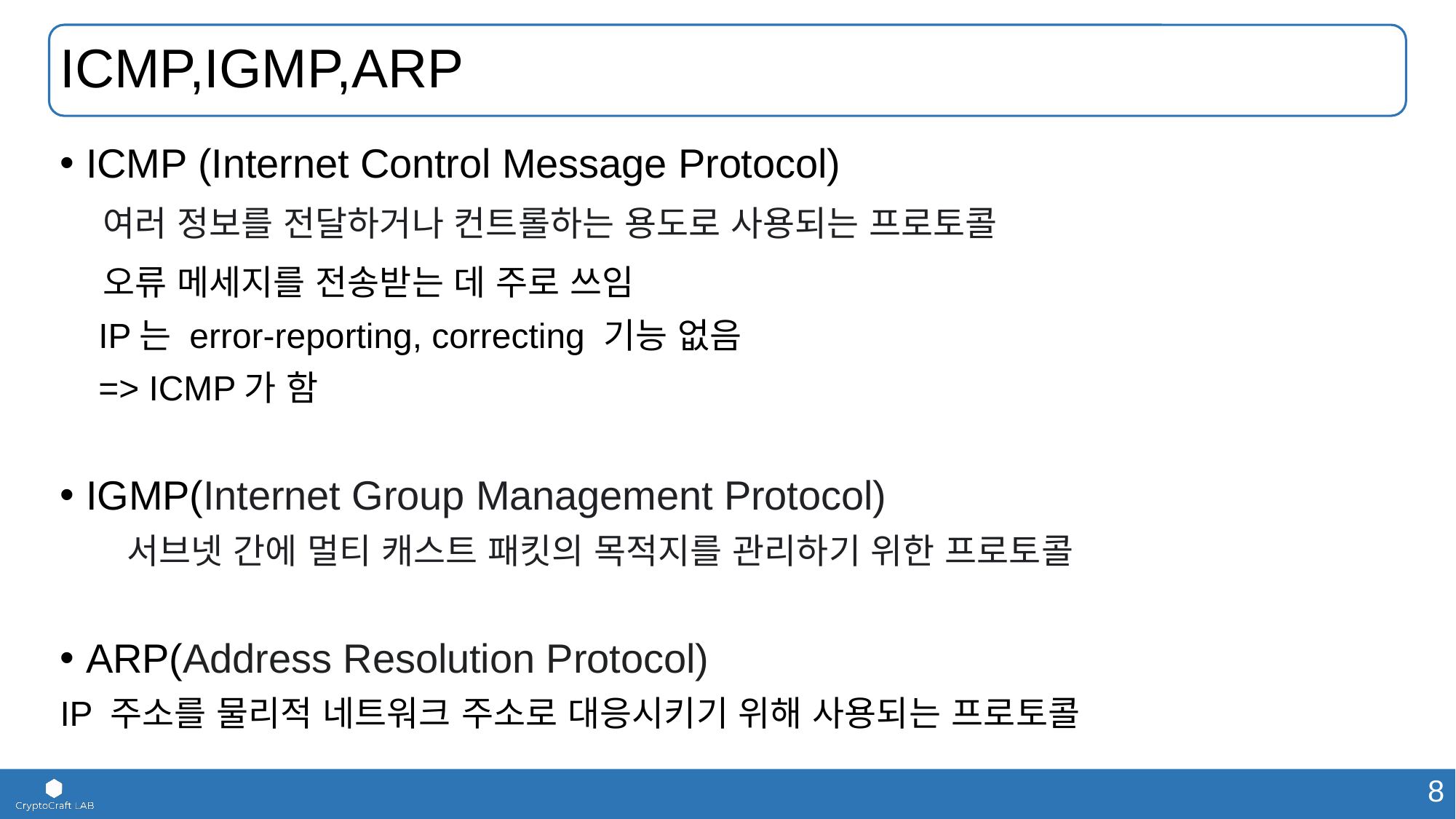

# ICMP,IGMP,ARP
ICMP (Internet Control Message Protocol)
   여러 정보를 전달하거나 컨트롤하는 용도로 사용되는 프로토콜
   오류 메세지를 전송받는 데 주로 쓰임
    IP는 error-reporting, correcting 기능 없음
    => ICMP가 함

IGMP(Internet Group Management Protocol)
      서브넷 간에 멀티 캐스트 패킷의 목적지를 관리하기 위한 프로토콜

ARP(Address Resolution Protocol)
IP 주소를 물리적 네트워크 주소로 대응시키기 위해 사용되는 프로토콜